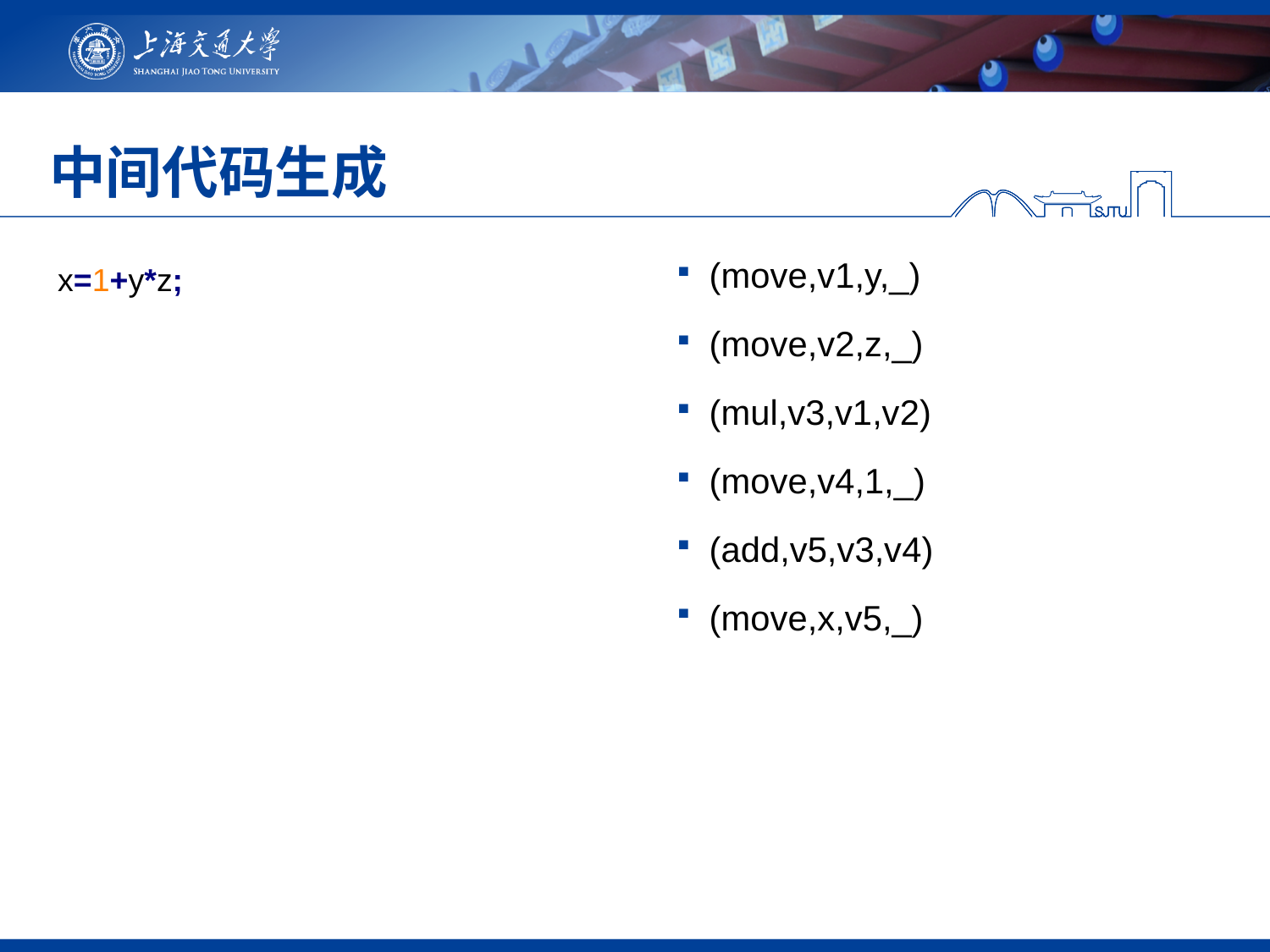

# 中间代码生成

x=1+y*z;

(move,v1,y,_)
(move,v2,z,_)
(mul,v3,v1,v2)
(move,v4,1,_)
(add,v5,v3,v4)
(move,x,v5,_)